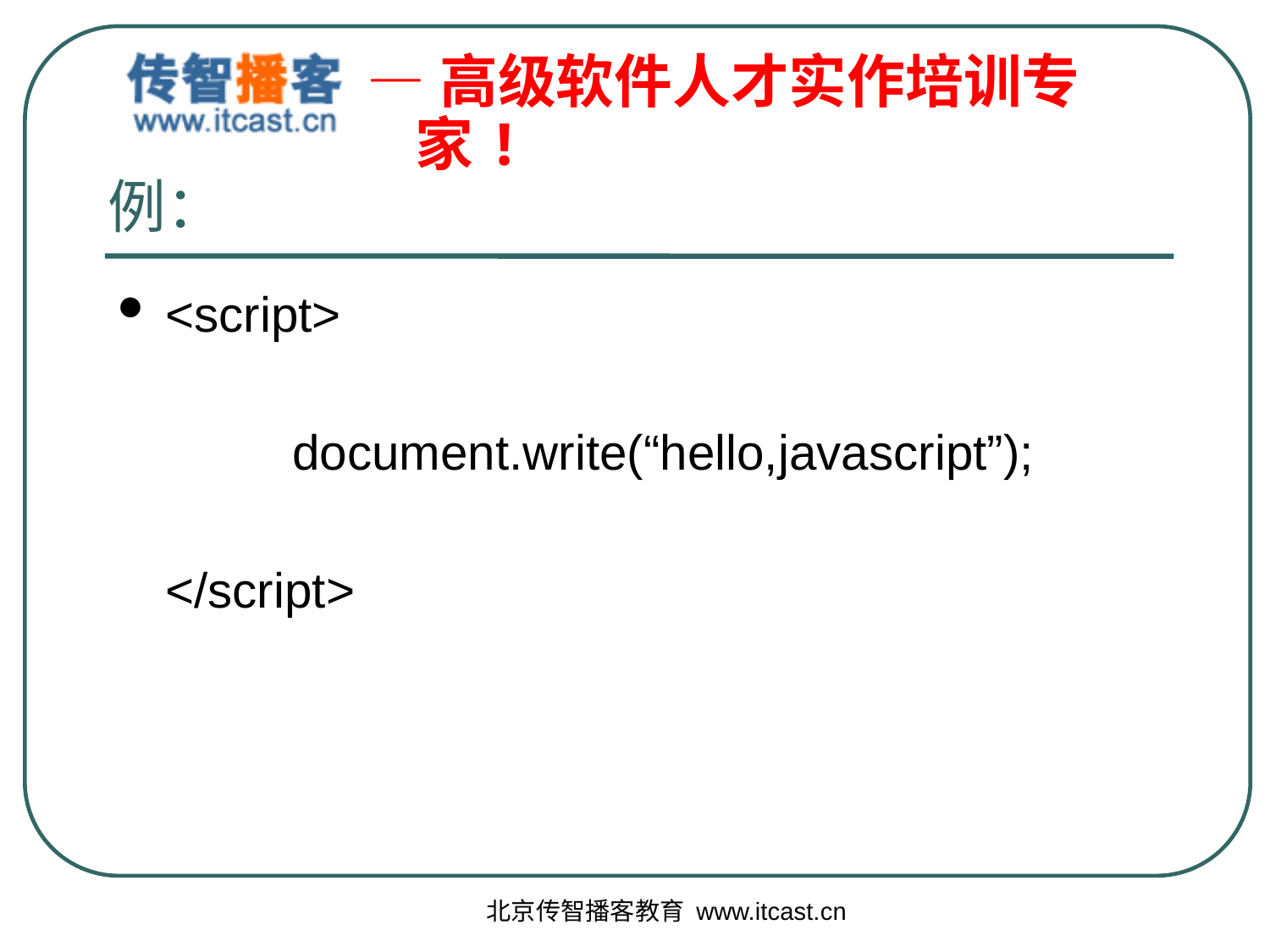

# 例：
<script>

		document.write(“hello,javascript”);

	</script>
北京传智播客教育 www.itcast.cn